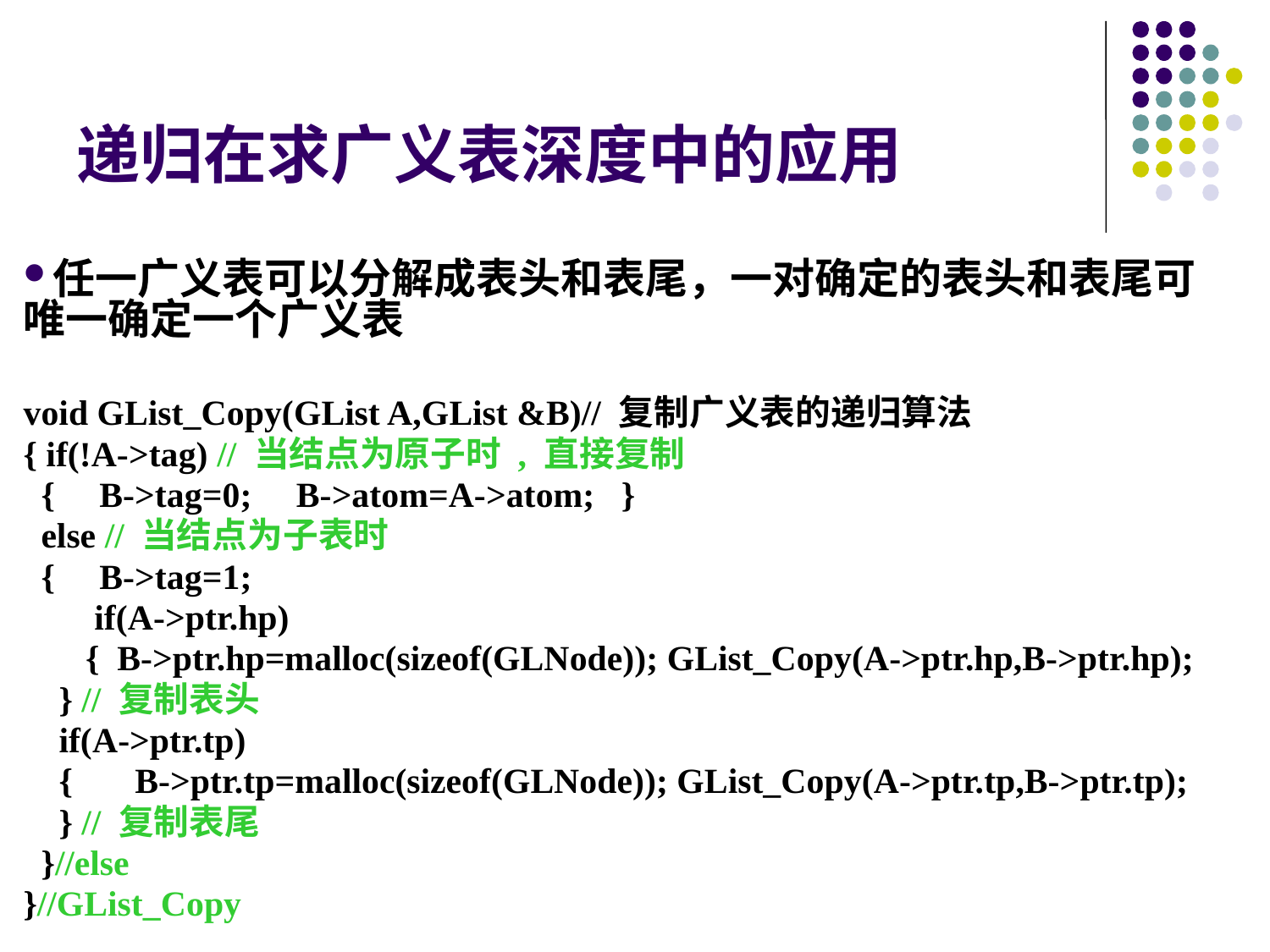

# 递归在求广义表深度中的应用
任一广义表可以分解成表头和表尾，一对确定的表头和表尾可唯一确定一个广义表

void GList_Copy(GList A,GList &B)// 复制广义表的递归算法
{ if(!A->tag) // 当结点为原子时 , 直接复制
  {     B->tag=0;     B->atom=A->atom;   }
  else // 当结点为子表时
  {     B->tag=1;
        if(A->ptr.hp)
       {  B->ptr.hp=malloc(sizeof(GLNode)); GList_Copy(A->ptr.hp,B->ptr.hp);
    } // 复制表头
    if(A->ptr.tp)
    {       B->ptr.tp=malloc(sizeof(GLNode)); GList_Copy(A->ptr.tp,B->ptr.tp);
    } // 复制表尾
  }//else
}//GList_Copy